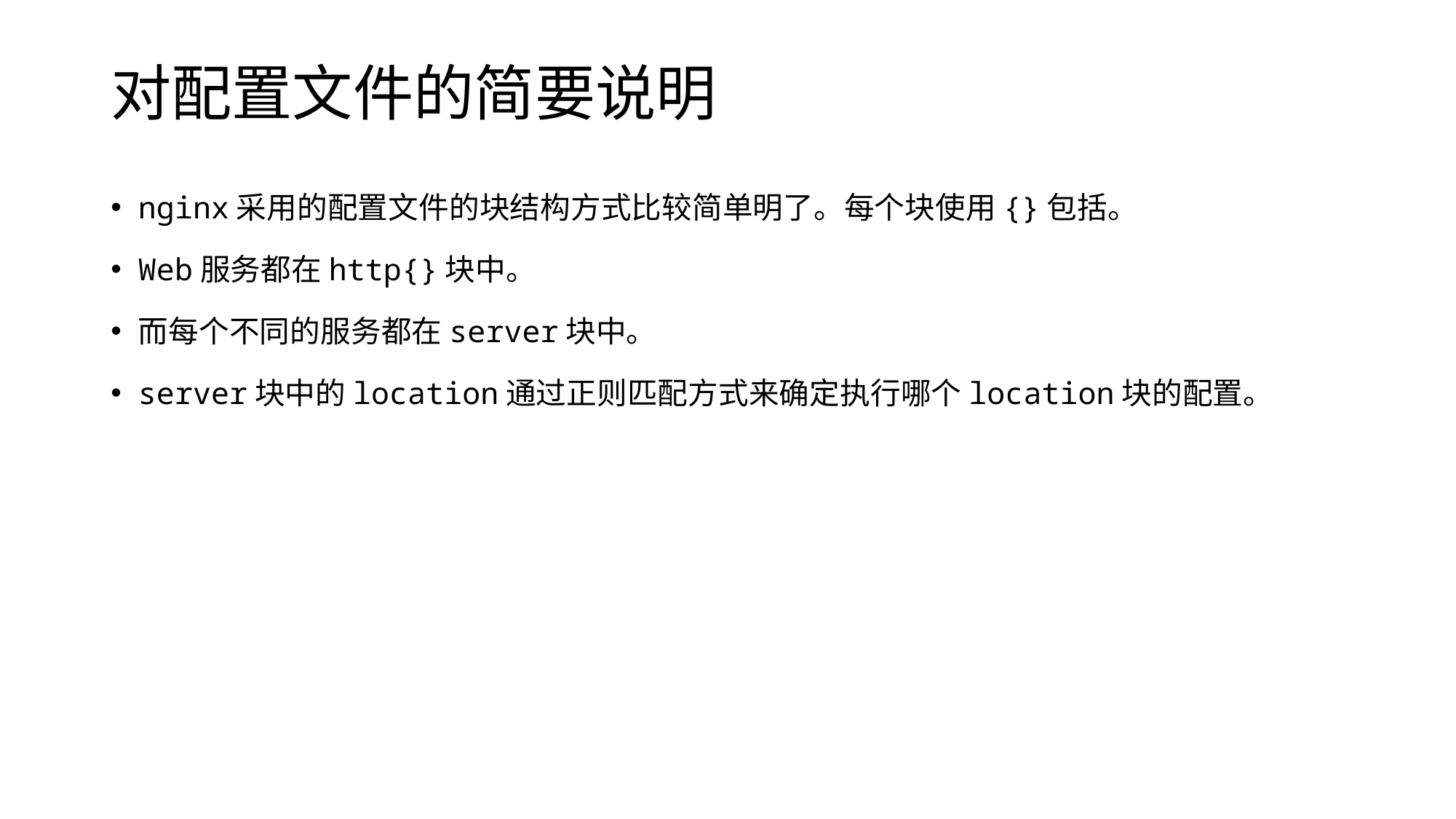

# 对配置文件的简要说明
nginx采用的配置文件的块结构方式比较简单明了。每个块使用{}包括。
Web服务都在http{}块中。
而每个不同的服务都在server块中。
server块中的location通过正则匹配方式来确定执行哪个location块的配置。